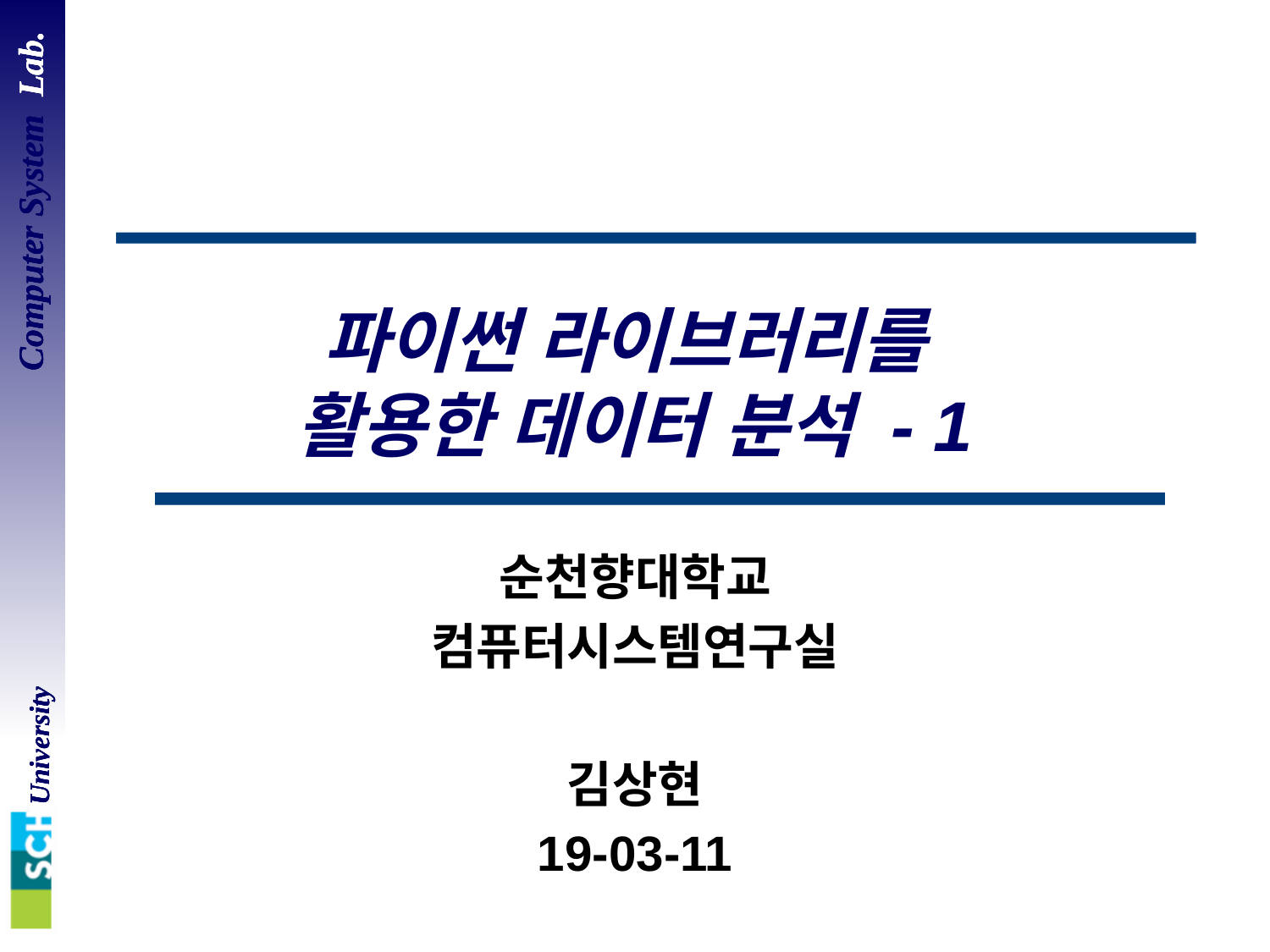

# 파이썬 라이브러리를 활용한 데이터 분석 - 1
순천향대학교
컴퓨터시스템연구실

김상현
19-03-11